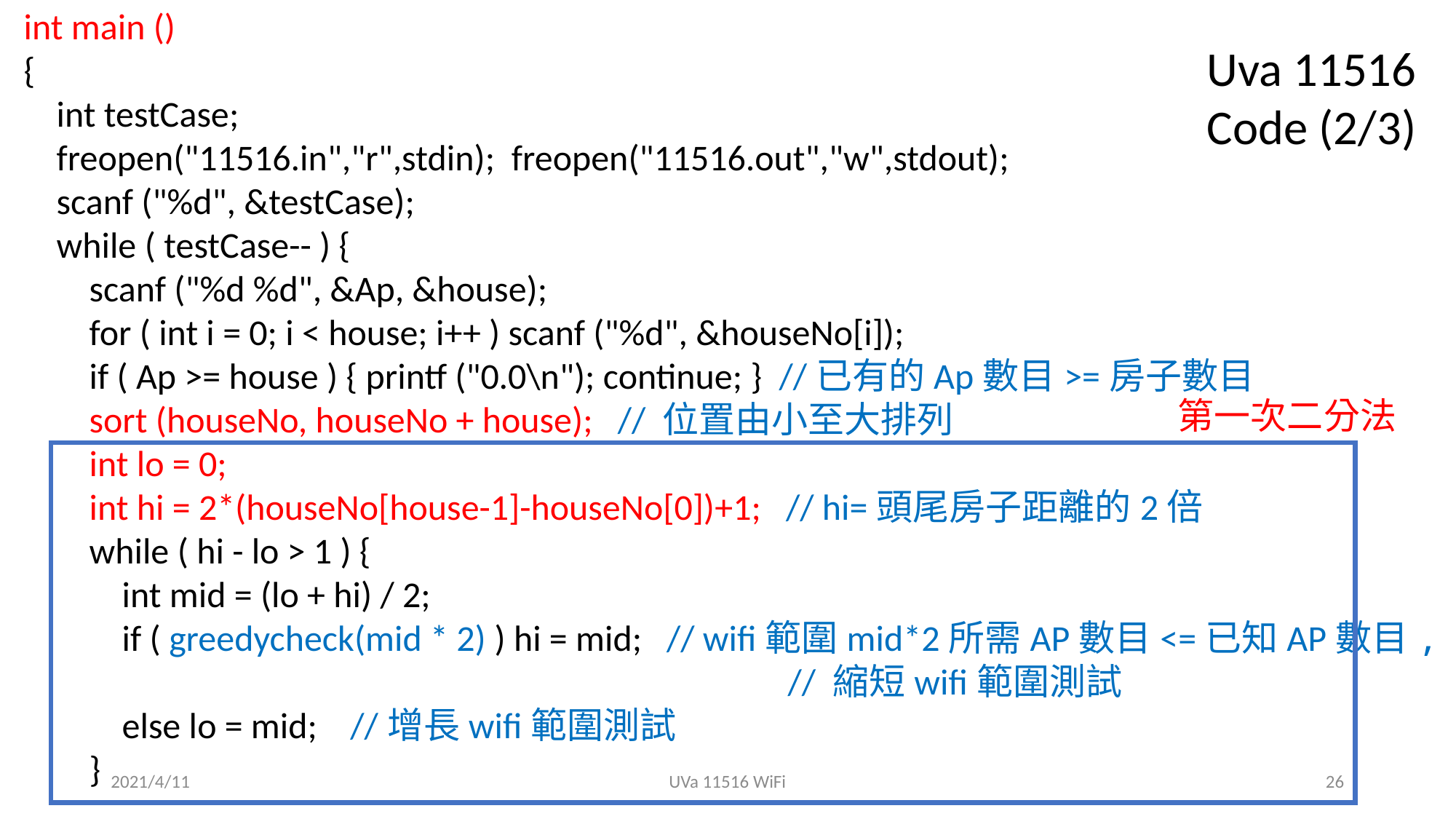

int main ()
{
    int testCase;
    freopen("11516.in","r",stdin);  freopen("11516.out","w",stdout);
    scanf ("%d", &testCase);
    while ( testCase-- ) {
        scanf ("%d %d", &Ap, &house);
        for ( int i = 0; i < house; i++ ) scanf ("%d", &houseNo[i]);
        if ( Ap >= house ) { printf ("0.0\n"); continue; }  //已有的Ap數目>=房子數目
        sort (houseNo, houseNo + house);   // 位置由小至大排列
        int lo = 0;
        int hi = 2*(houseNo[house-1]-houseNo[0])+1;   // hi=頭尾房子距離的2倍
        while ( hi - lo > 1 ) {
            int mid = (lo + hi) / 2;
            if ( greedycheck(mid * 2) ) hi = mid;   // wifi範圍mid*2所需AP數目<=已知AP數目,
                                   // 縮短wifi範圍測試
            else lo = mid;    //增長wifi範圍測試
        }
Uva 11516 Code (2/3)
第一次二分法

2021/4/11
UVa 11516 WiFi
26